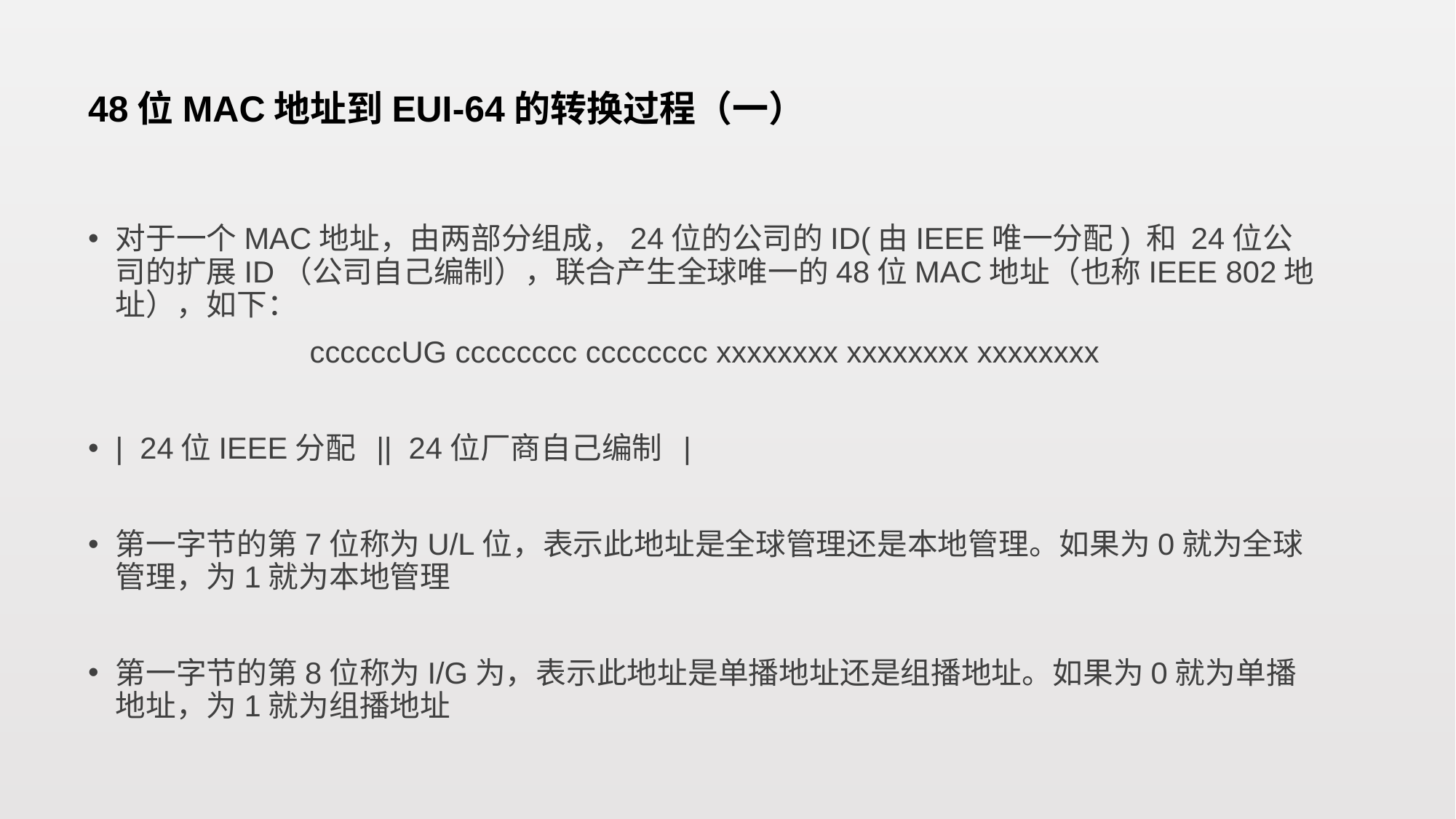

# 48位MAC地址到EUI-64的转换过程（一）
对于一个MAC地址，由两部分组成，24位的公司的ID(由IEEE唯一分配) 和 24位公司的扩展ID（公司自己编制），联合产生全球唯一的48位MAC地址（也称IEEE 802地址），如下：
ccccccUG cccccccc cccccccc xxxxxxxx xxxxxxxx xxxxxxxx

|  24位IEEE分配  ||  24位厂商自己编制  |

第一字节的第7位称为U/L位，表示此地址是全球管理还是本地管理。如果为0就为全球管理，为1就为本地管理

第一字节的第8位称为I/G为，表示此地址是单播地址还是组播地址。如果为0就为单播地址，为1就为组播地址